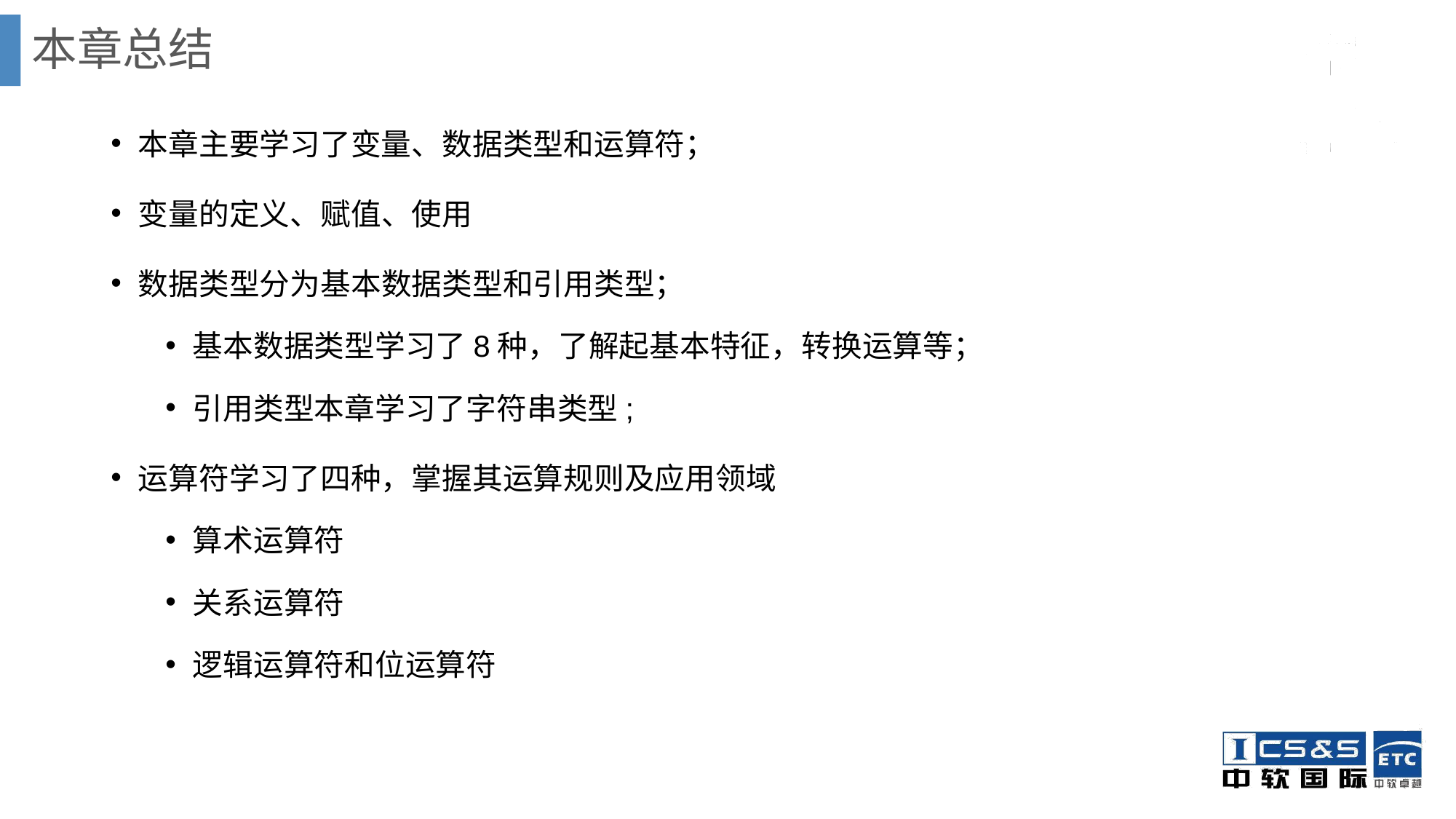

# 本章总结
本章主要学习了变量、数据类型和运算符；
变量的定义、赋值、使用
数据类型分为基本数据类型和引用类型；
基本数据类型学习了8种，了解起基本特征，转换运算等；
引用类型本章学习了字符串类型;
运算符学习了四种，掌握其运算规则及应用领域
算术运算符
关系运算符
逻辑运算符和位运算符